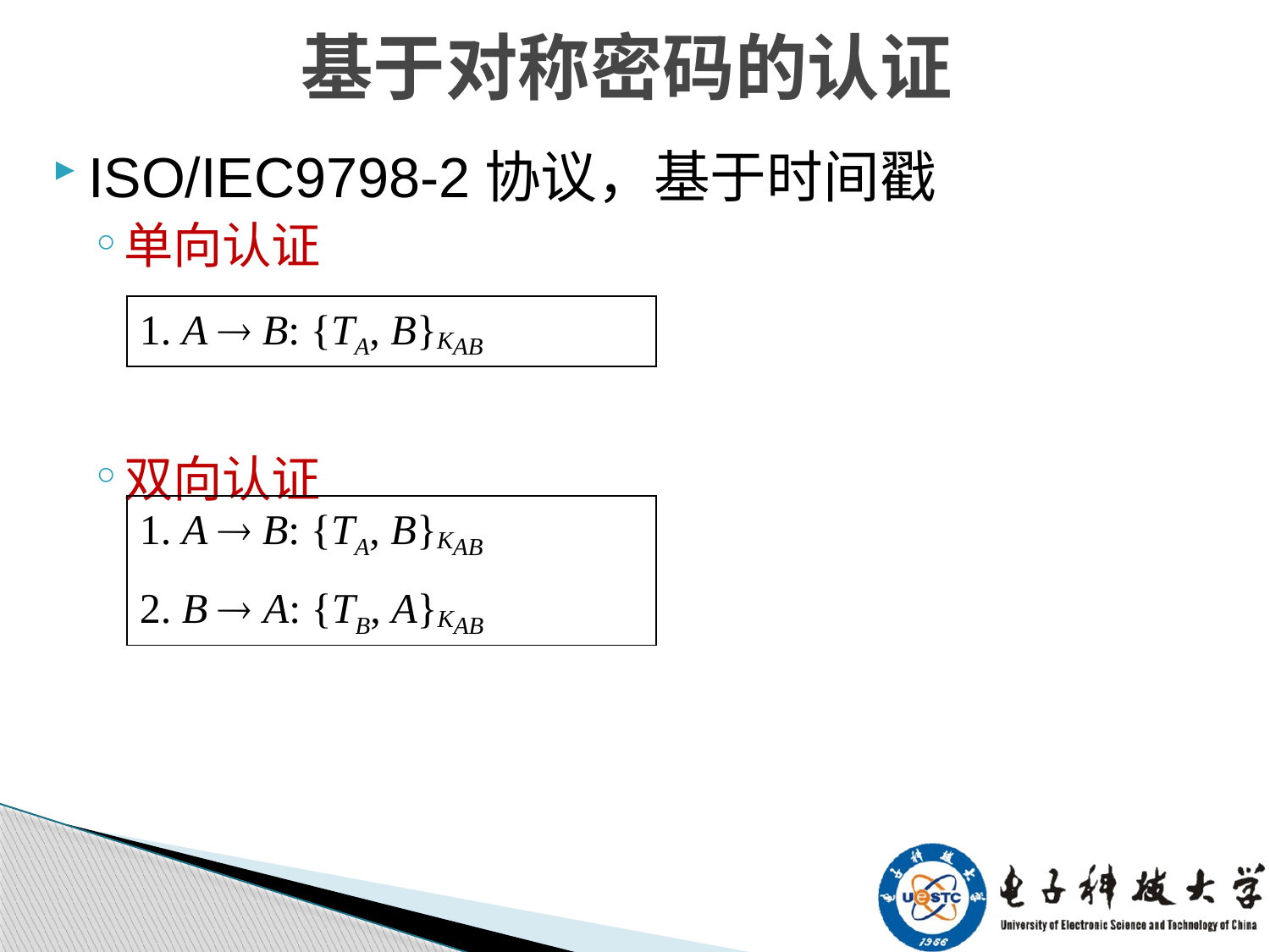

188
# 基于对称密码的认证
ISO/IEC9798-2协议，基于时间戳
单向认证

双向认证
1. A → B: {TA, B}KAB
1. A → B: {TA, B}KAB
2. B → A: {TB, A}KAB